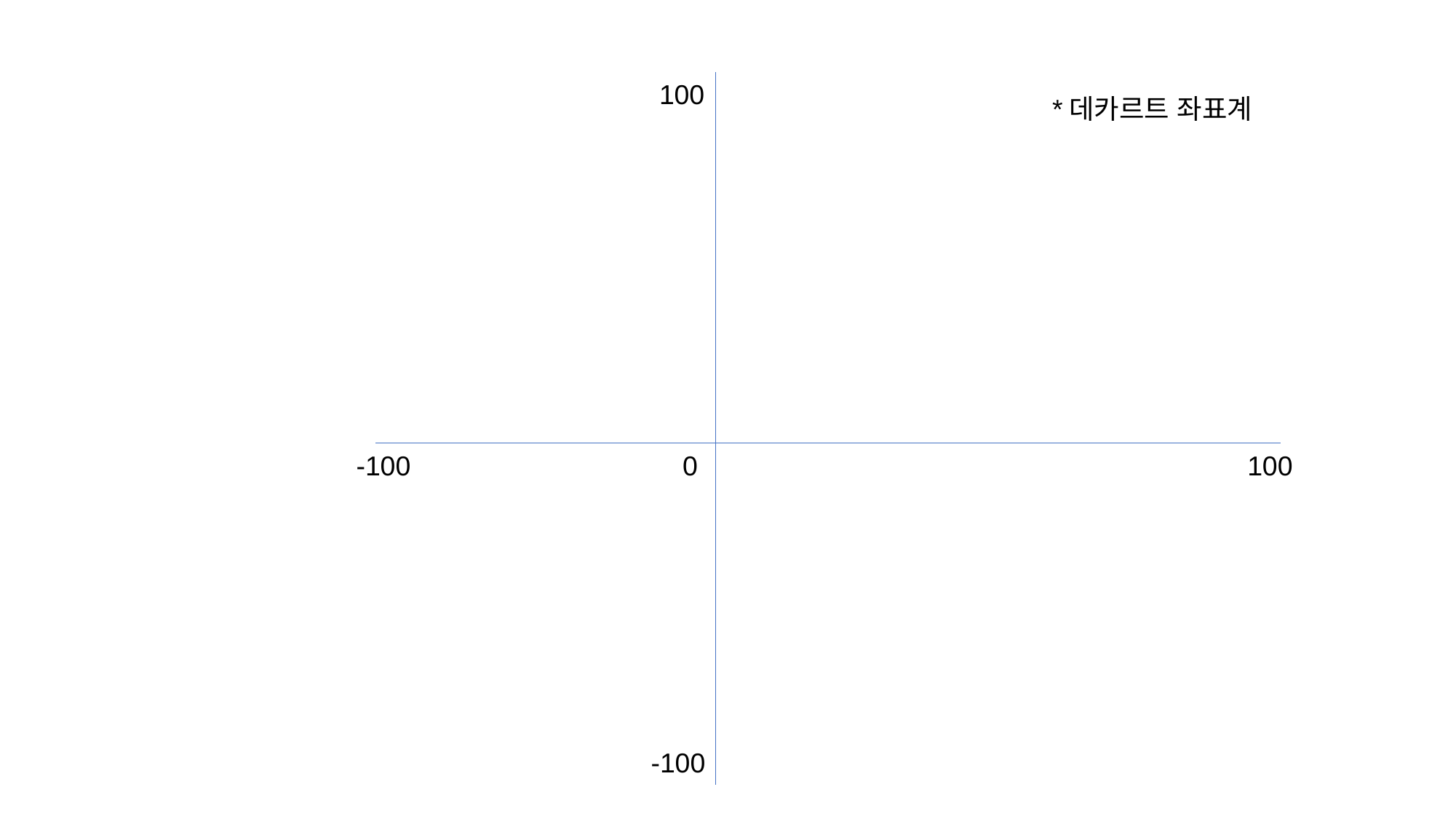

100
*데카르트 좌표계
-100
0
100
-100